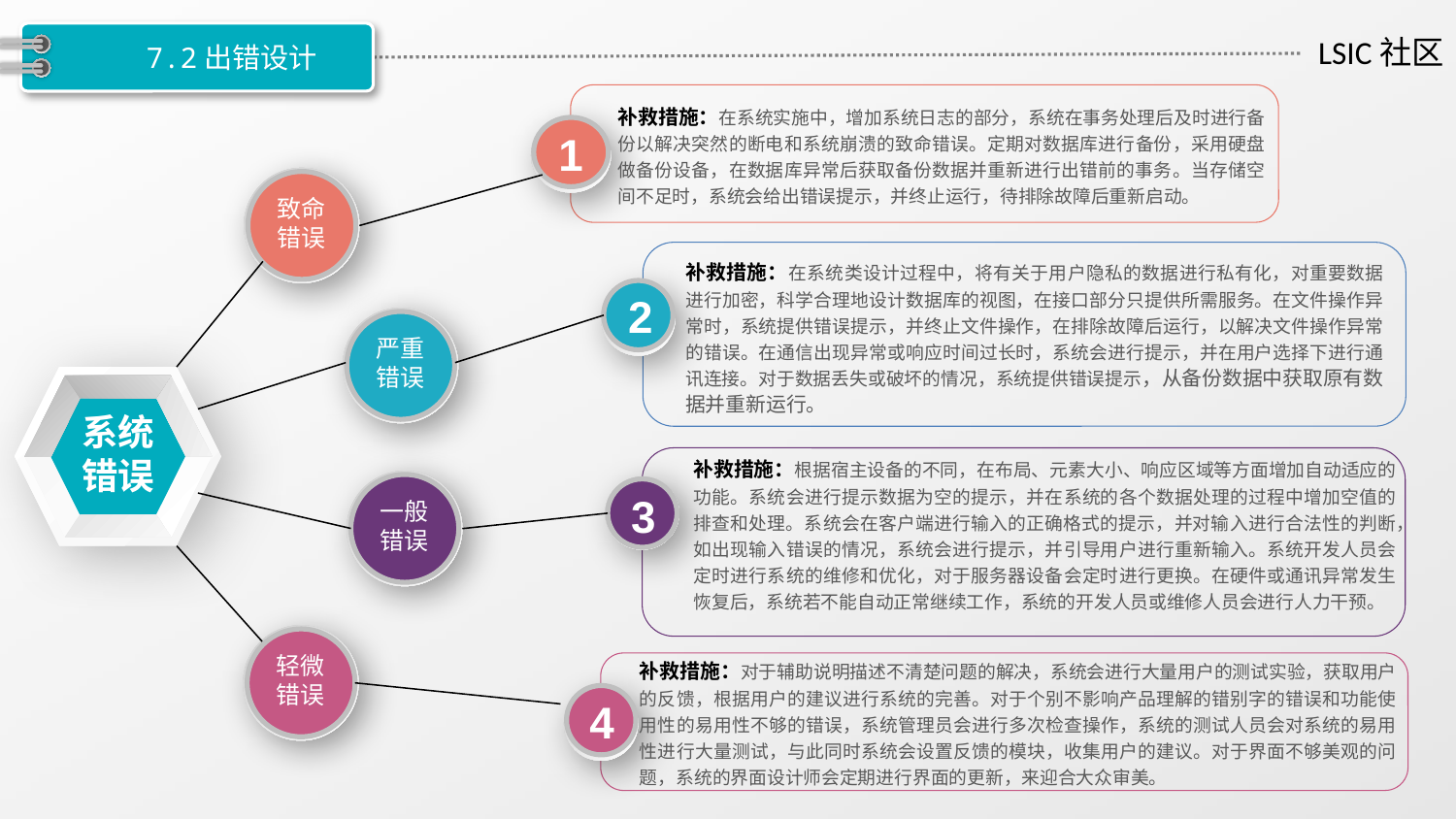

# 7.2出错设计

补救措施：在系统实施中，增加系统日志的部分，系统在事务处理后及时进行备份以解决突然的断电和系统崩溃的致命错误。定期对数据库进行备份，采用硬盘做备份设备，在数据库异常后获取备份数据并重新进行出错前的事务。当存储空间不足时，系统会给出错误提示，并终止运行，待排除故障后重新启动。

1

致命
错误

补救措施：在系统类设计过程中，将有关于用户隐私的数据进行私有化，对重要数据进行加密，科学合理地设计数据库的视图，在接口部分只提供所需服务。在文件操作异常时，系统提供错误提示，并终止文件操作，在排除故障后运行，以解决文件操作异常的错误。在通信出现异常或响应时间过长时，系统会进行提示，并在用户选择下进行通讯连接。对于数据丢失或破坏的情况，系统提供错误提示，从备份数据中获取原有数据并重新运行。

2

严重
错误

系统错误

补救措施：根据宿主设备的不同，在布局、元素大小、响应区域等方面增加自动适应的功能。系统会进行提示数据为空的提示，并在系统的各个数据处理的过程中增加空值的排查和处理。系统会在客户端进行输入的正确格式的提示，并对输入进行合法性的判断，如出现输入错误的情况，系统会进行提示，并引导用户进行重新输入。系统开发人员会定时进行系统的维修和优化，对于服务器设备会定时进行更换。在硬件或通讯异常发生恢复后，系统若不能自动正常继续工作，系统的开发人员或维修人员会进行人力干预。

3

一般
错误

轻微
错误

补救措施：对于辅助说明描述不清楚问题的解决，系统会进行大量用户的测试实验，获取用户的反馈，根据用户的建议进行系统的完善。对于个别不影响产品理解的错别字的错误和功能使用性的易用性不够的错误，系统管理员会进行多次检查操作，系统的测试人员会对系统的易用性进行大量测试，与此同时系统会设置反馈的模块，收集用户的建议。对于界面不够美观的问题，系统的界面设计师会定期进行界面的更新，来迎合大众审美。

4